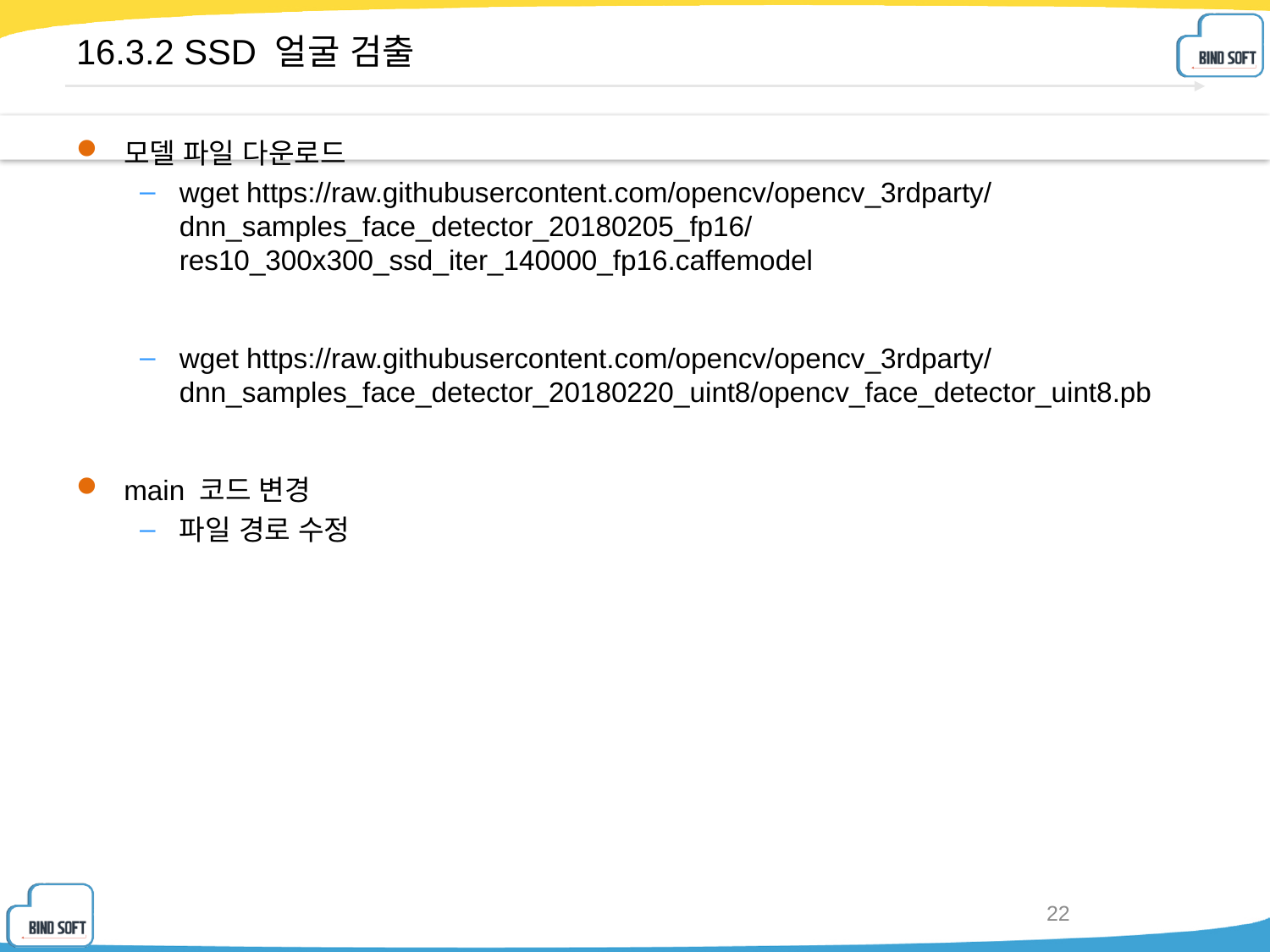

# 16.3.2 SSD 얼굴 검출
모델 파일 다운로드
wget https://raw.githubusercontent.com/opencv/opencv_3rdparty/dnn_samples_face_detector_20180205_fp16/res10_300x300_ssd_iter_140000_fp16.caffemodel

wget https://raw.githubusercontent.com/opencv/opencv_3rdparty/dnn_samples_face_detector_20180220_uint8/opencv_face_detector_uint8.pb

main 코드 변경
파일 경로 수정

22